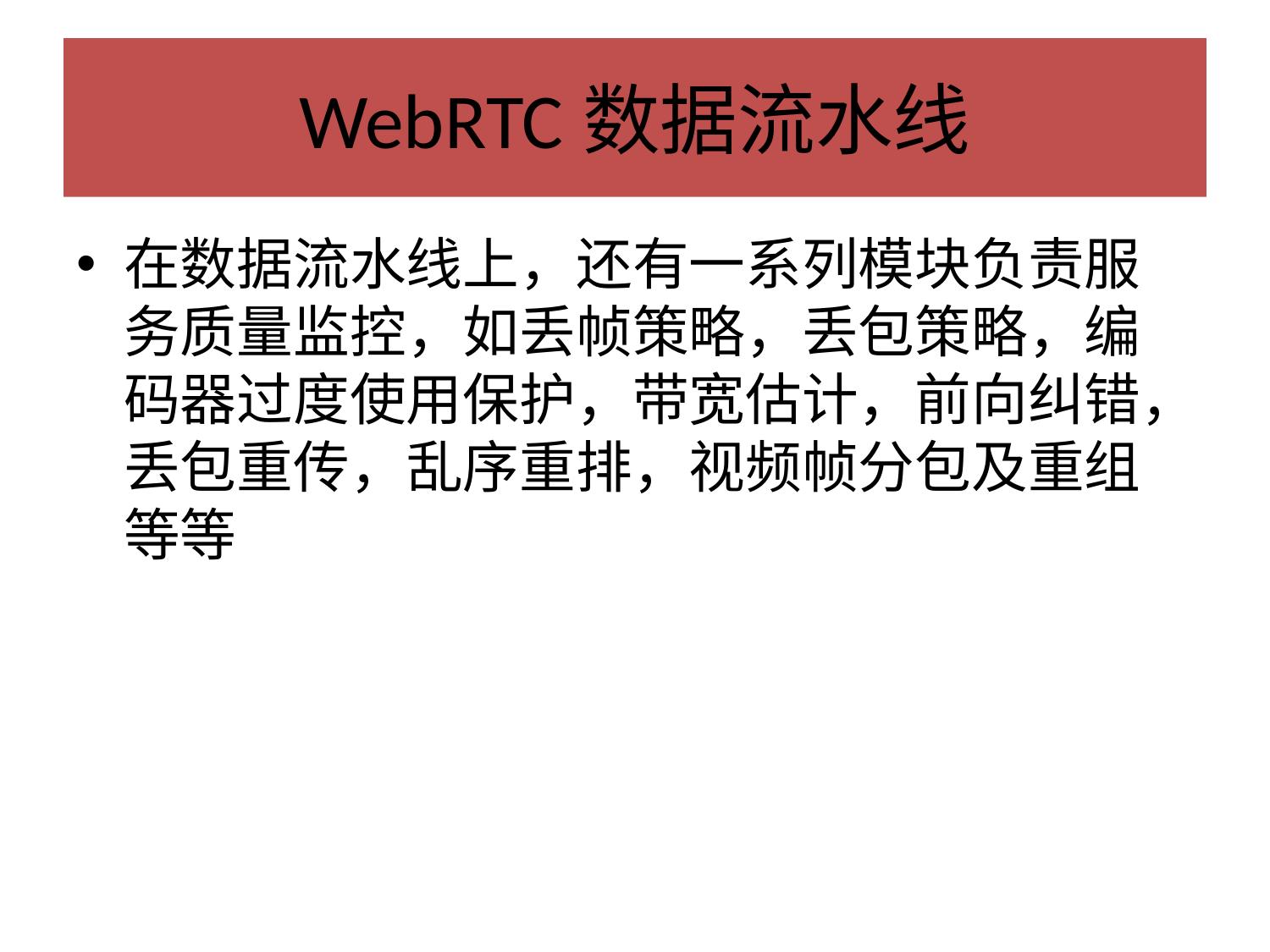

# WebRTC数据流水线
在数据流水线上，还有一系列模块负责服务质量监控，如丢帧策略，丢包策略，编码器过度使用保护，带宽估计，前向纠错，丢包重传，乱序重排，视频帧分包及重组等等